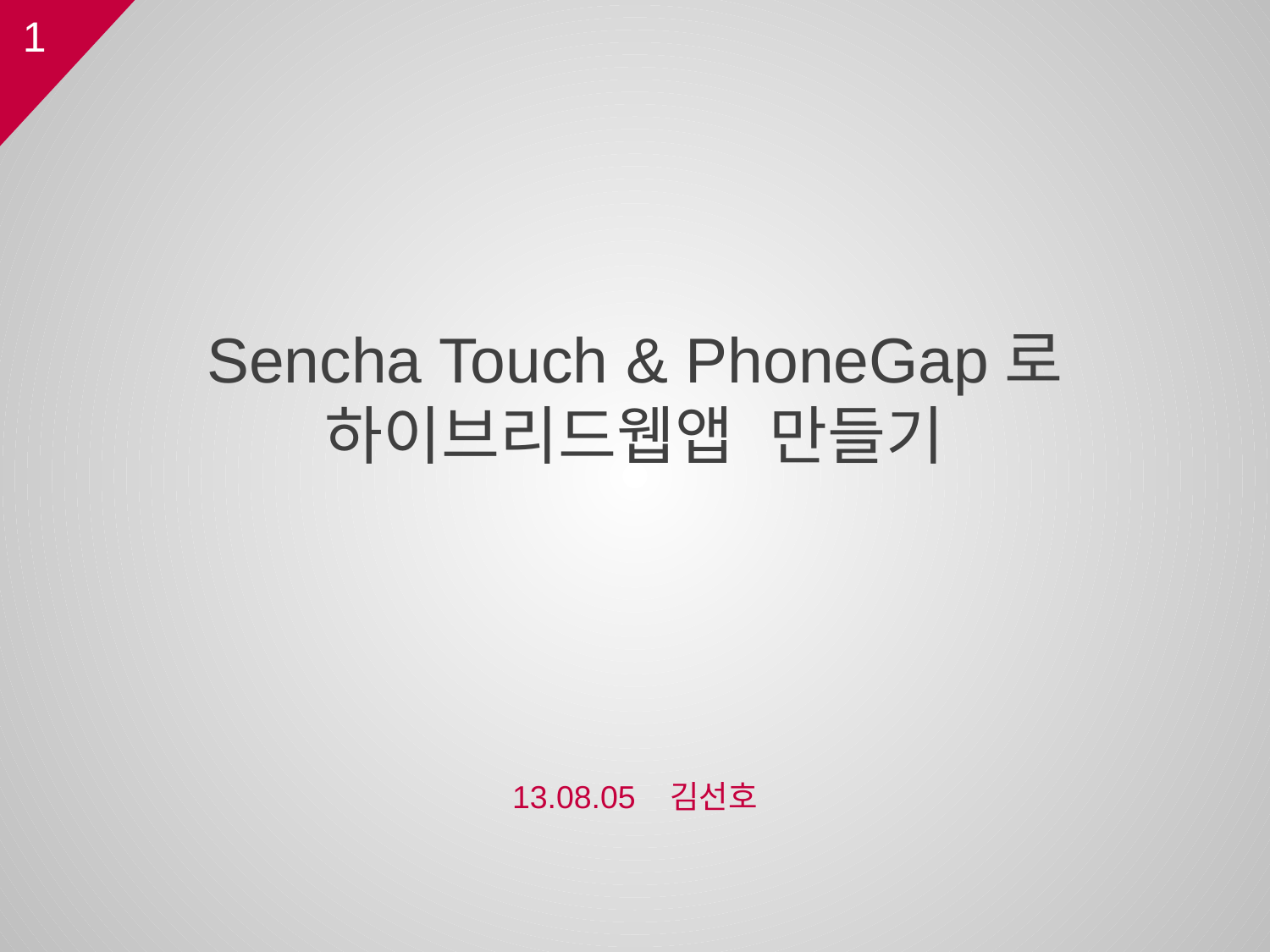

# Sencha Touch & PhoneGap로
하이브리드웹앱  만들기
13.08.05   김선호